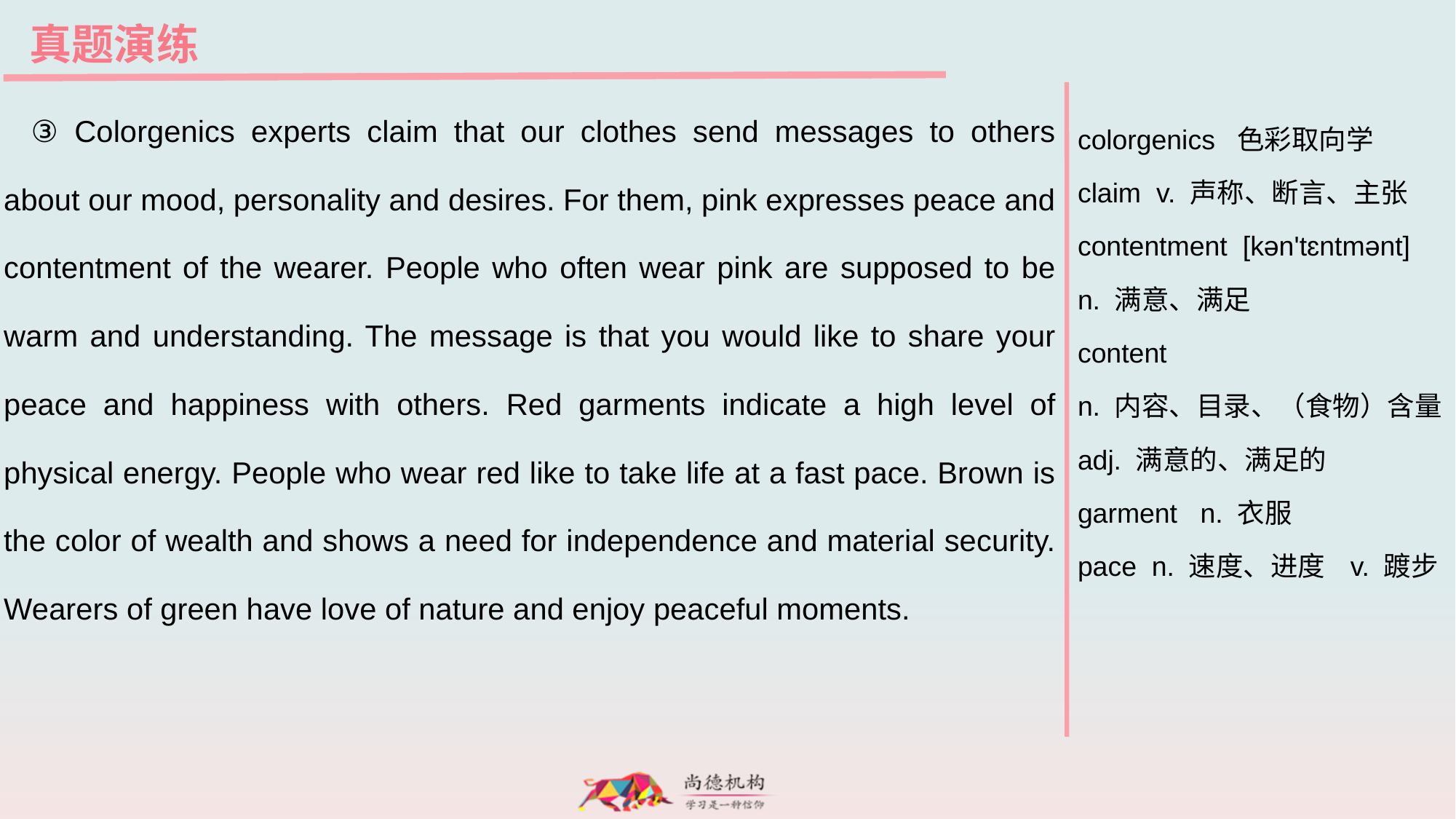

真题演练
③ Colorgenics experts claim that our clothes send messages to others about our mood, personality and desires. For them, pink expresses peace and contentment of the wearer. People who often wear pink are supposed to be warm and understanding. The message is that you would like to share your peace and happiness with others. Red garments indicate a high level of physical energy. People who wear red like to take life at a fast pace. Brown is the color of wealth and shows a need for independence and material security. Wearers of green have love of nature and enjoy peaceful moments.
colorgenics  色彩取向学
claim  v. 声称、断言、主张
contentment  [kən'tɛntmənt]
n. 满意、满足
content
n. 内容、目录、（食物）含量
adj. 满意的、满足的
garment   n. 衣服
pace  n. 速度、进度   v. 踱步